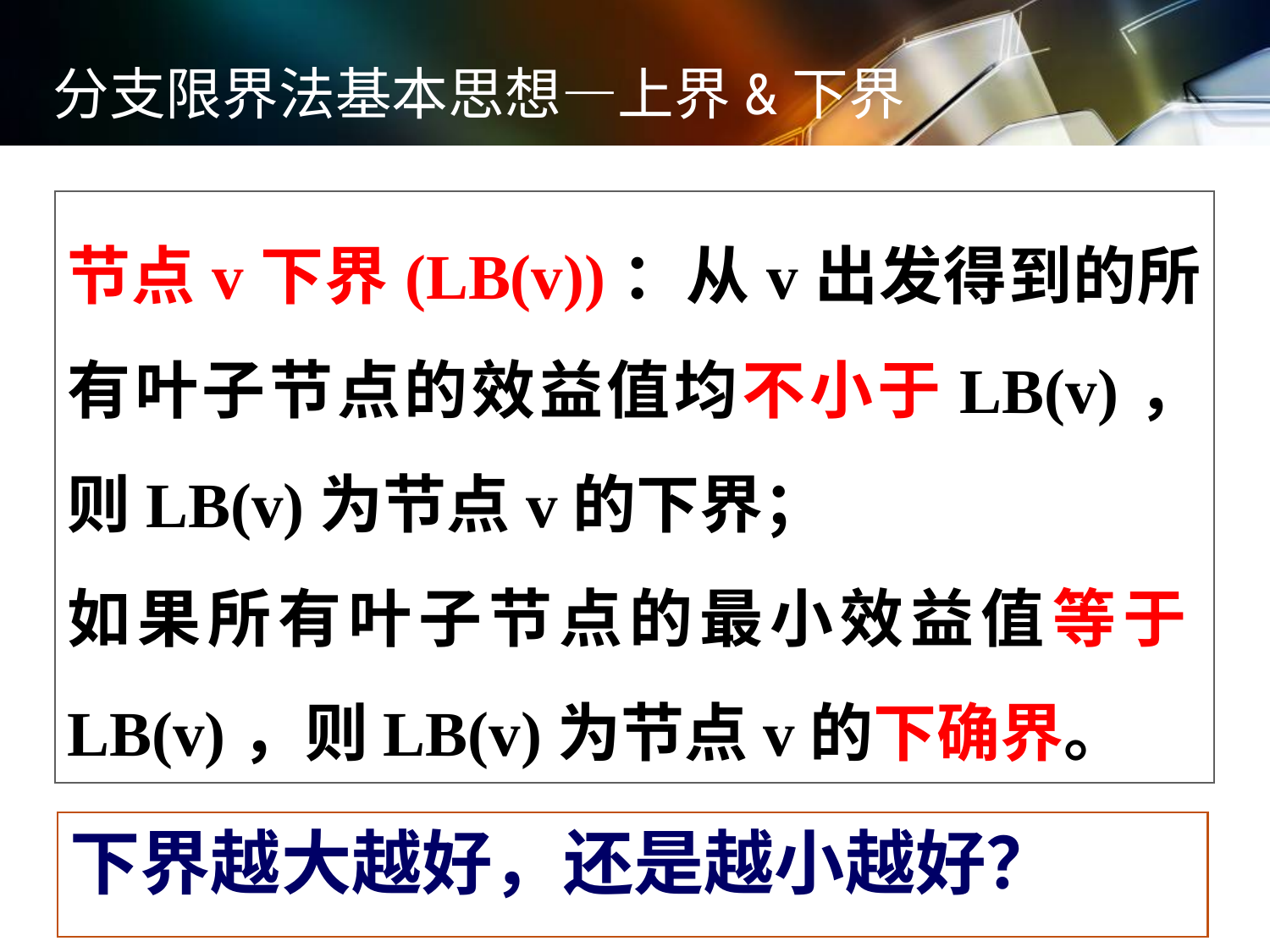

分支限界法基本思想—上界&下界
节点v下界(LB(v))：从v出发得到的所有叶子节点的效益值均不小于LB(v)，则LB(v)为节点v的下界；
如果所有叶子节点的最小效益值等于LB(v)，则LB(v)为节点v的下确界。

下界越大越好，还是越小越好？